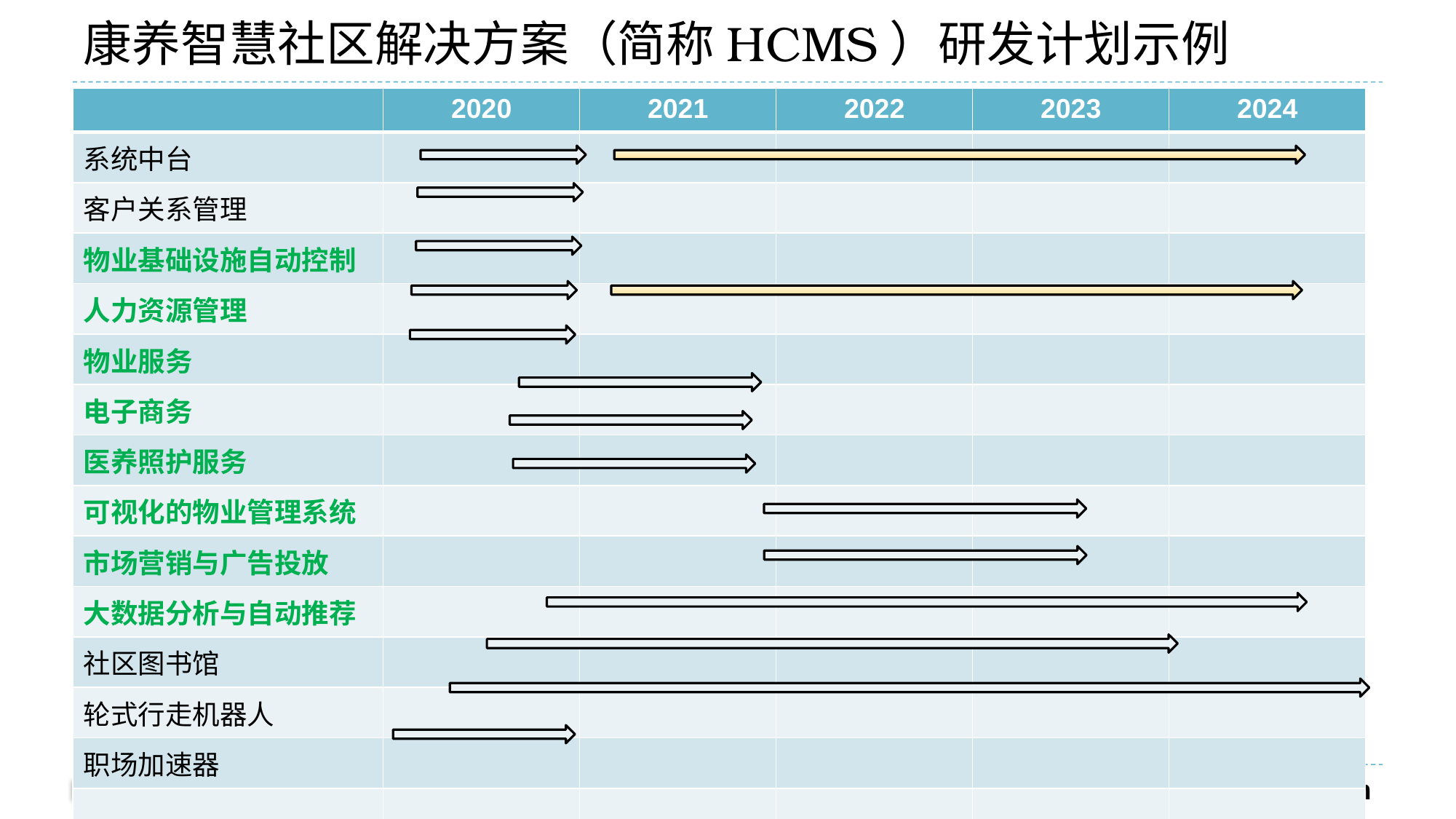

# 康养智慧社区解决方案（简称HCMS）研发计划示例
|  | 2020 | 2021 | 2022 | 2023 | 2024 |
| --- | --- | --- | --- | --- | --- |
| 系统中台 |  |  |  |  |  |
| 客户关系管理 |  |  |  |  |  |
| 物业基础设施自动控制 |  |  |  |  |  |
| 人力资源管理 |  |  |  |  |  |
| 物业服务 |  |  |  |  |  |
| 电子商务 |  |  |  |  |  |
| 医养照护服务 |  |  |  |  |  |
| 可视化的物业管理系统 |  |  |  |  |  |
| 市场营销与广告投放 |  |  |  |  |  |
| 大数据分析与自动推荐 |  |  |  |  |  |
| 社区图书馆 |  |  |  |  |  |
| 轮式行走机器人 |  |  |  |  |  |
| 职场加速器 |  |  |  |  |  |
|  |  |  |  |  |  |

第10页